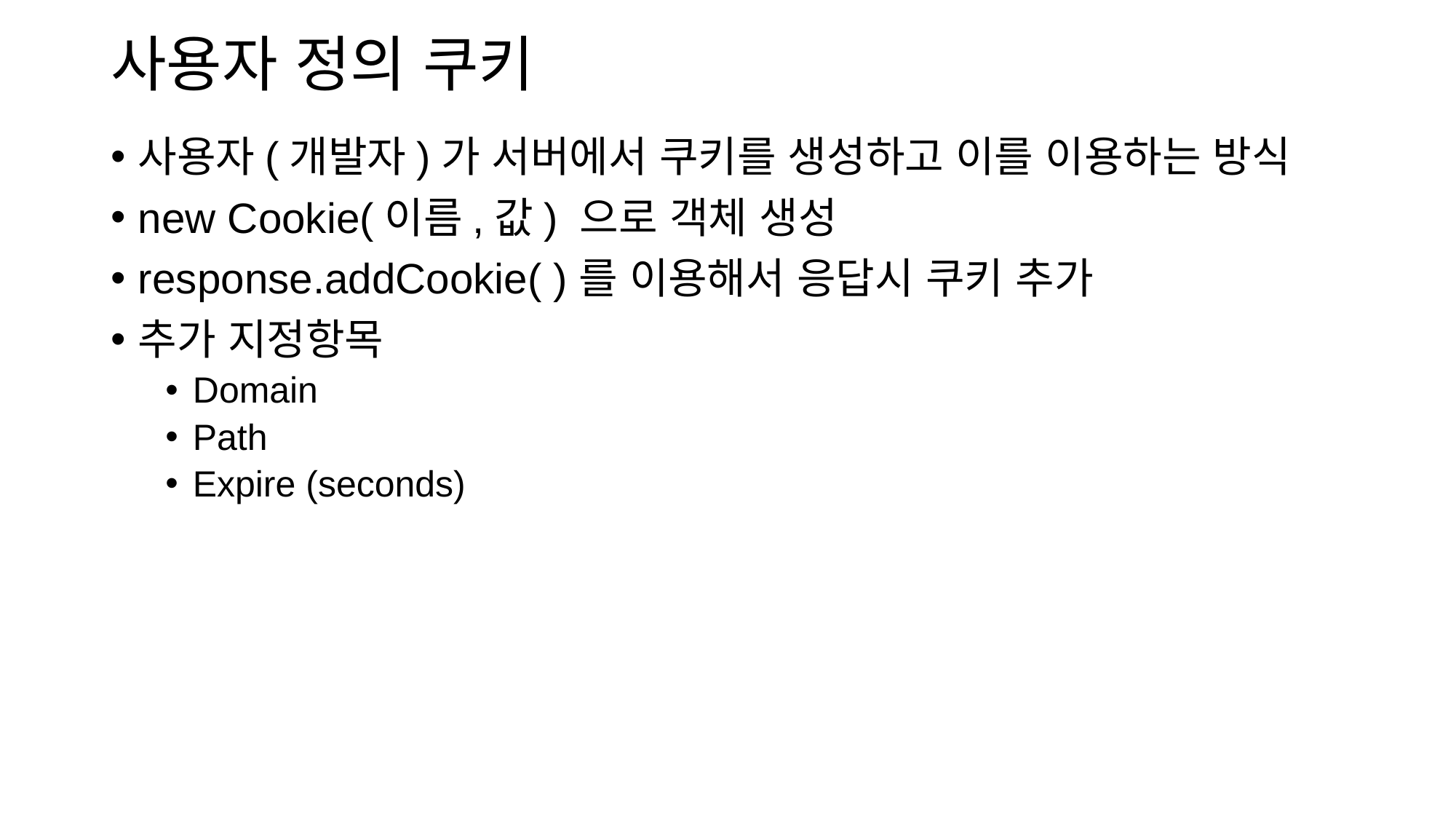

# 사용자 정의 쿠키
사용자(개발자)가 서버에서 쿠키를 생성하고 이를 이용하는 방식
new Cookie(이름,값) 으로 객체 생성
response.addCookie( )를 이용해서 응답시 쿠키 추가
추가 지정항목
Domain
Path
Expire (seconds)